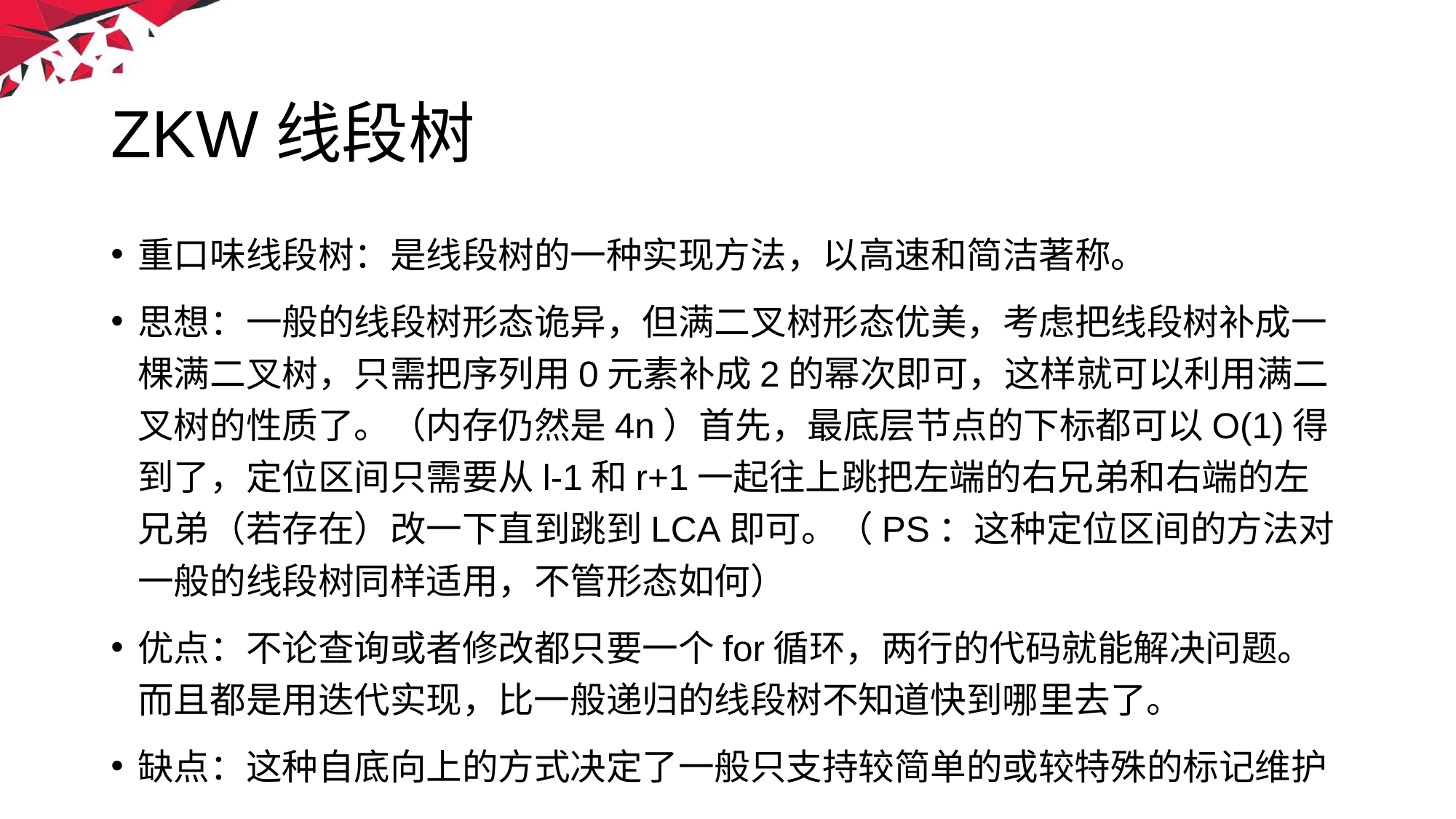

# ZKW线段树
重口味线段树：是线段树的一种实现方法，以高速和简洁著称。
思想：一般的线段树形态诡异，但满二叉树形态优美，考虑把线段树补成一棵满二叉树，只需把序列用0元素补成2的幂次即可，这样就可以利用满二叉树的性质了。（内存仍然是4n）首先，最底层节点的下标都可以O(1)得到了，定位区间只需要从l-1和r+1一起往上跳把左端的右兄弟和右端的左兄弟（若存在）改一下直到跳到LCA即可。（PS：这种定位区间的方法对一般的线段树同样适用，不管形态如何）
优点：不论查询或者修改都只要一个for循环，两行的代码就能解决问题。而且都是用迭代实现，比一般递归的线段树不知道快到哪里去了。
缺点：这种自底向上的方式决定了一般只支持较简单的或较特殊的标记维护